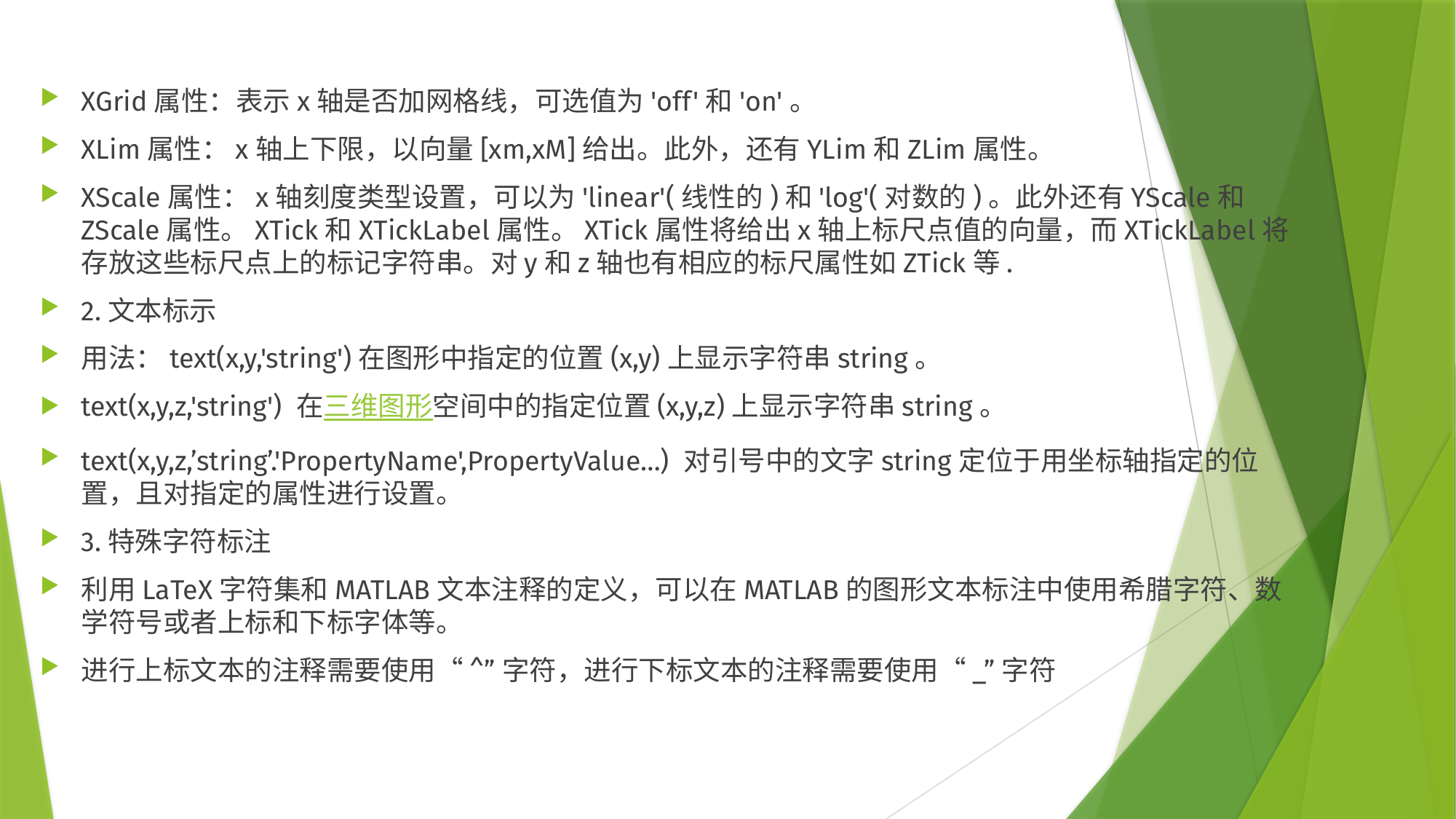

XGrid属性：表示x轴是否加网格线，可选值为'off'和'on'。
XLim属性：x轴上下限，以向量[xm,xM]给出。此外，还有YLim和ZLim属性。
XScale属性：x轴刻度类型设置，可以为'linear'(线性的)和'log'(对数的)。此外还有YScale和ZScale属性。XTick和XTickLabel属性。XTick属性将给出x轴上标尺点值的向量，而XTickLabel将存放这些标尺点上的标记字符串。对y和z轴也有相应的标尺属性如ZTick等.
2.文本标示
用法：text(x,y,'string')在图形中指定的位置(x,y)上显示字符串string。
text(x,y,z,'string') 在三维图形空间中的指定位置(x,y,z)上显示字符串string。
text(x,y,z,’string’.'PropertyName',PropertyValue…) 对引号中的文字string定位于用坐标轴指定的位置，且对指定的属性进行设置。
3.特殊字符标注
利用LaTeX字符集和MATLAB文本注释的定义，可以在MATLAB的图形文本标注中使用希腊字符、数学符号或者上标和下标字体等。
进行上标文本的注释需要使用“^”字符，进行下标文本的注释需要使用“_”字符